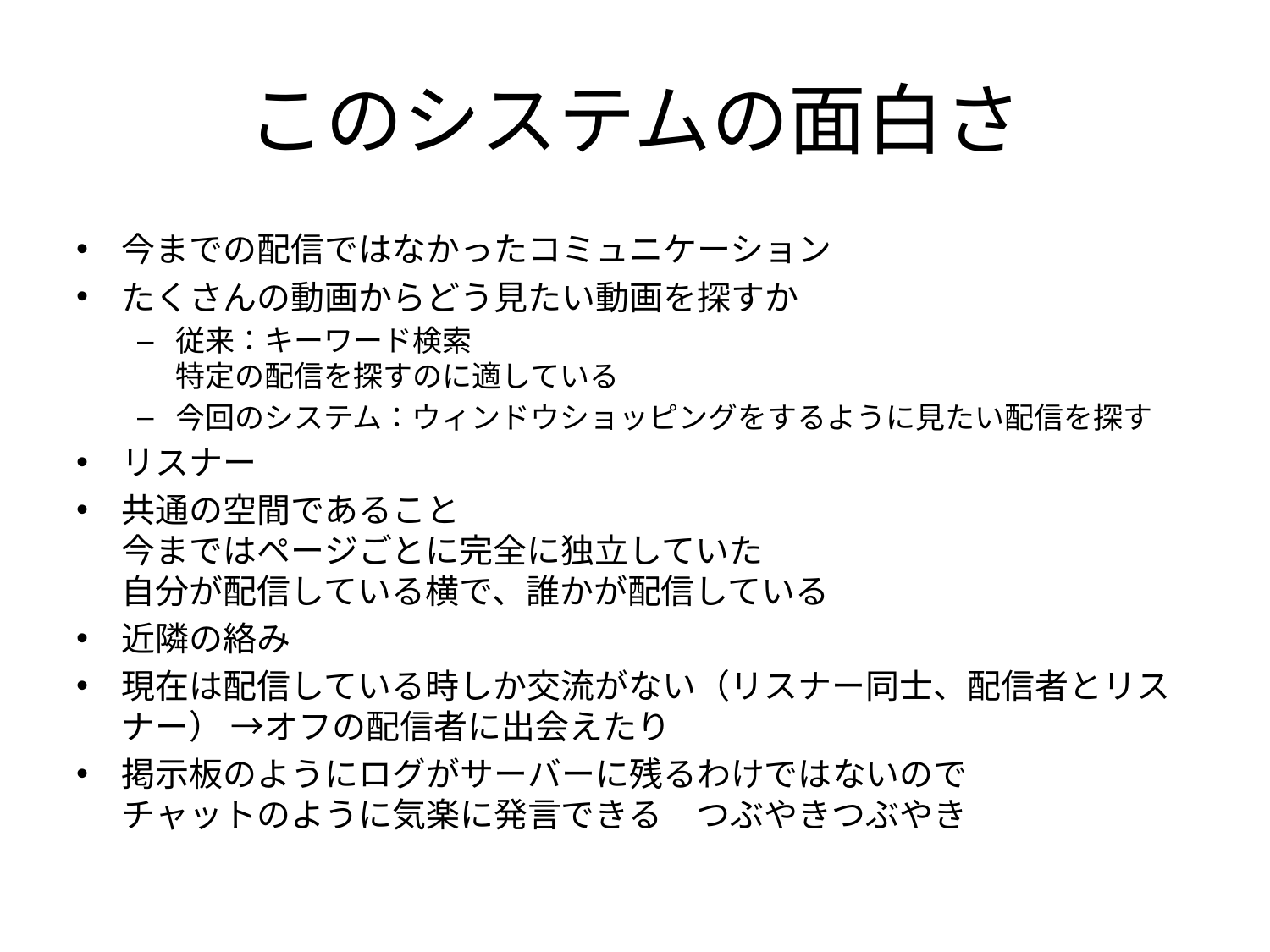

# このシステムの面白さ
今までの配信ではなかったコミュニケーション
たくさんの動画からどう見たい動画を探すか
従来：キーワード検索
特定の配信を探すのに適している
今回のシステム：ウィンドウショッピングをするように見たい配信を探す
リスナー
共通の空間であること
今まではページごとに完全に独立していた
自分が配信している横で、誰かが配信している
近隣の絡み
現在は配信している時しか交流がない（リスナー同士、配信者とリスナー） →オフの配信者に出会えたり
掲示板のようにログがサーバーに残るわけではないので
チャットのように気楽に発言できる　つぶやきつぶやき